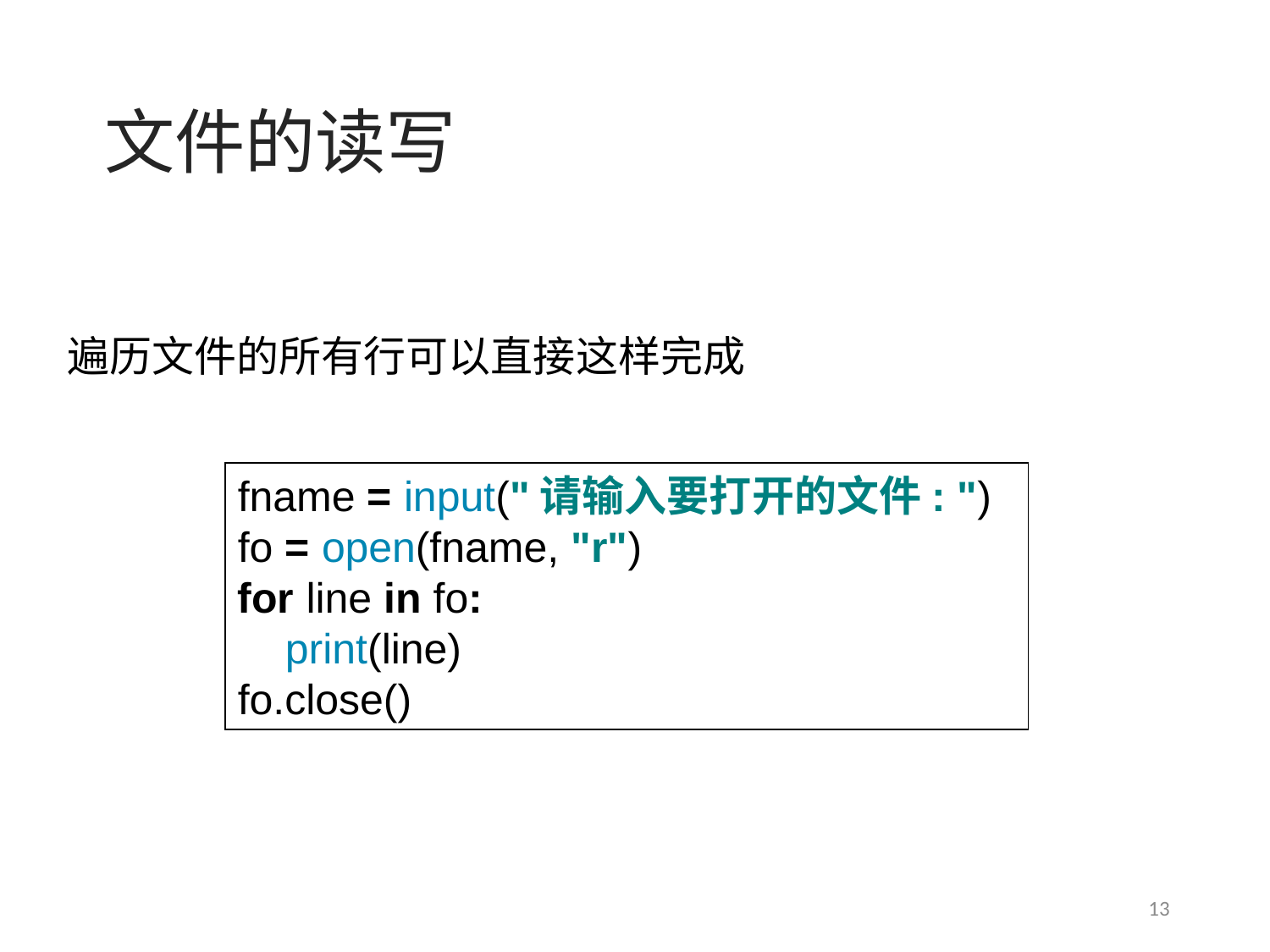

# 文件的读写
遍历文件的所有行可以直接这样完成
fname = input("请输入要打开的文件: ")
fo = open(fname, "r")
for line in fo:
    print(line)
fo.close()
13